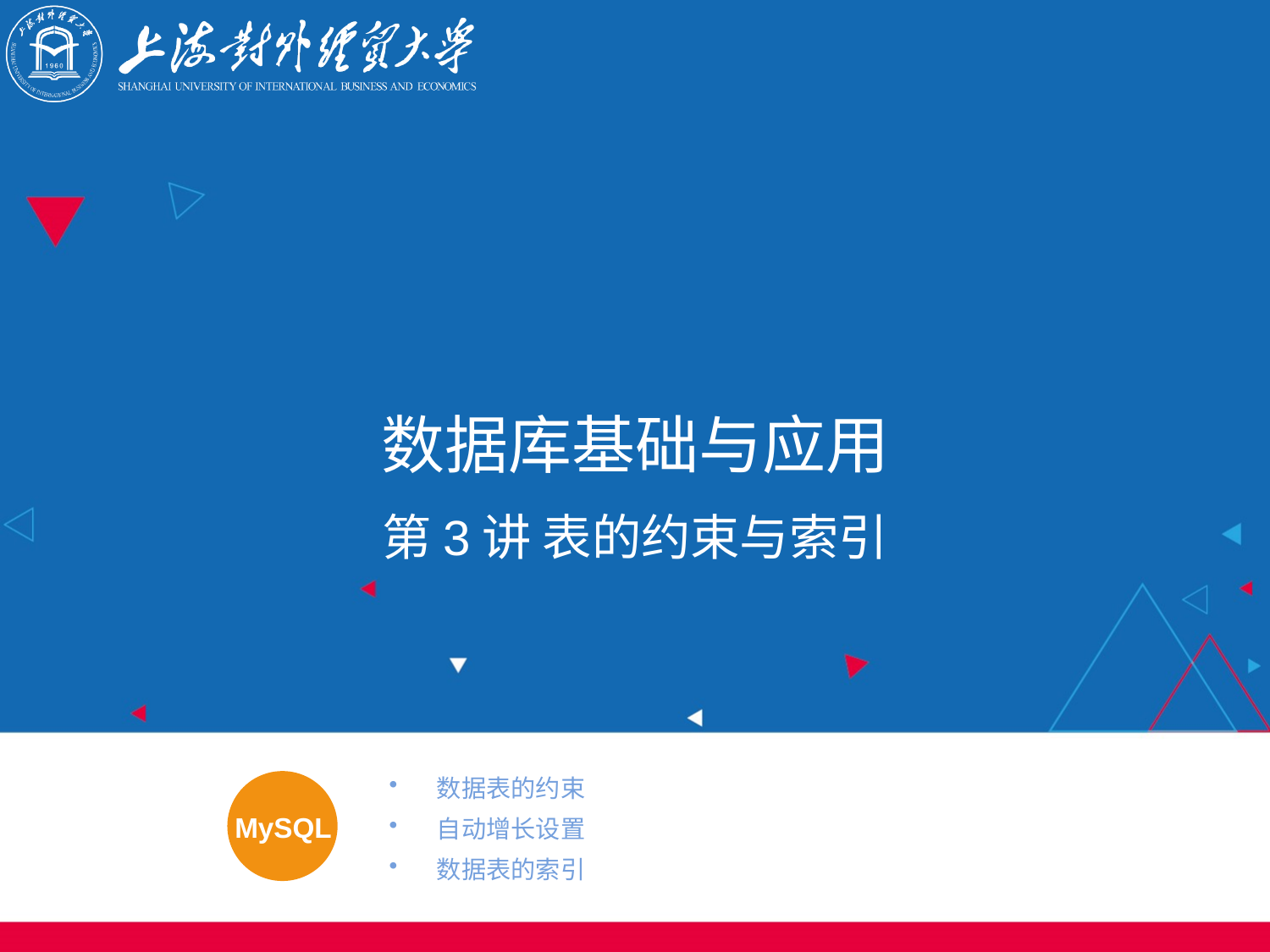

# 数据库基础与应用
第3讲 表的约束与索引
数据表的约束
自动增长设置
数据表的索引